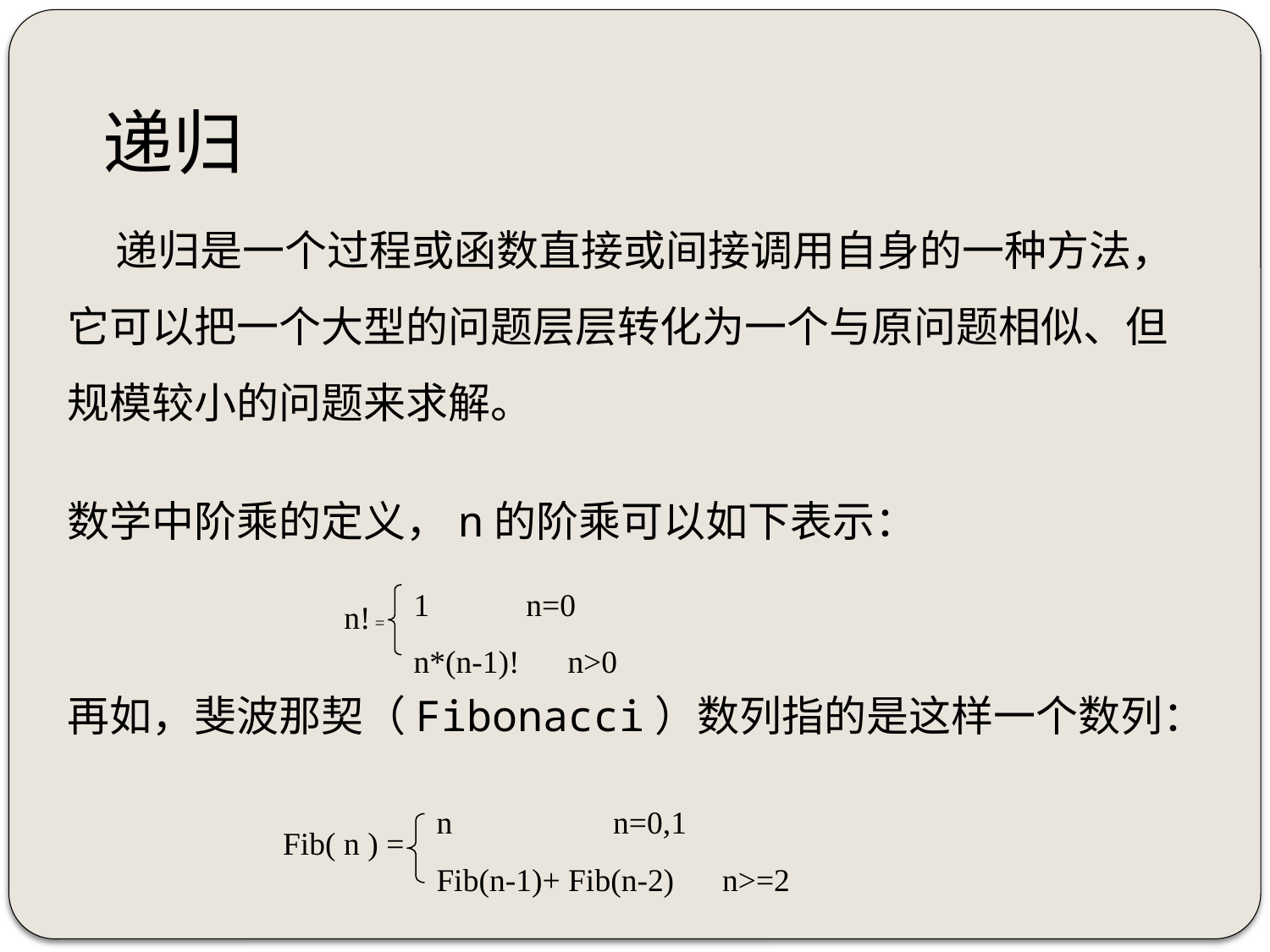

# 递归
    递归是一个过程或函数直接或间接调用自身的一种方法，它可以把一个大型的问题层层转化为一个与原问题相似、但规模较小的问题来求解。
数学中阶乘的定义，n的阶乘可以如下表示：
再如，斐波那契（Fibonacci）数列指的是这样一个数列：
1            n=0
n*(n-1)!      n>0

n! =
n                    n=0,1
Fib(n-1)+ Fib(n-2)      n>=2

Fib( n ) =